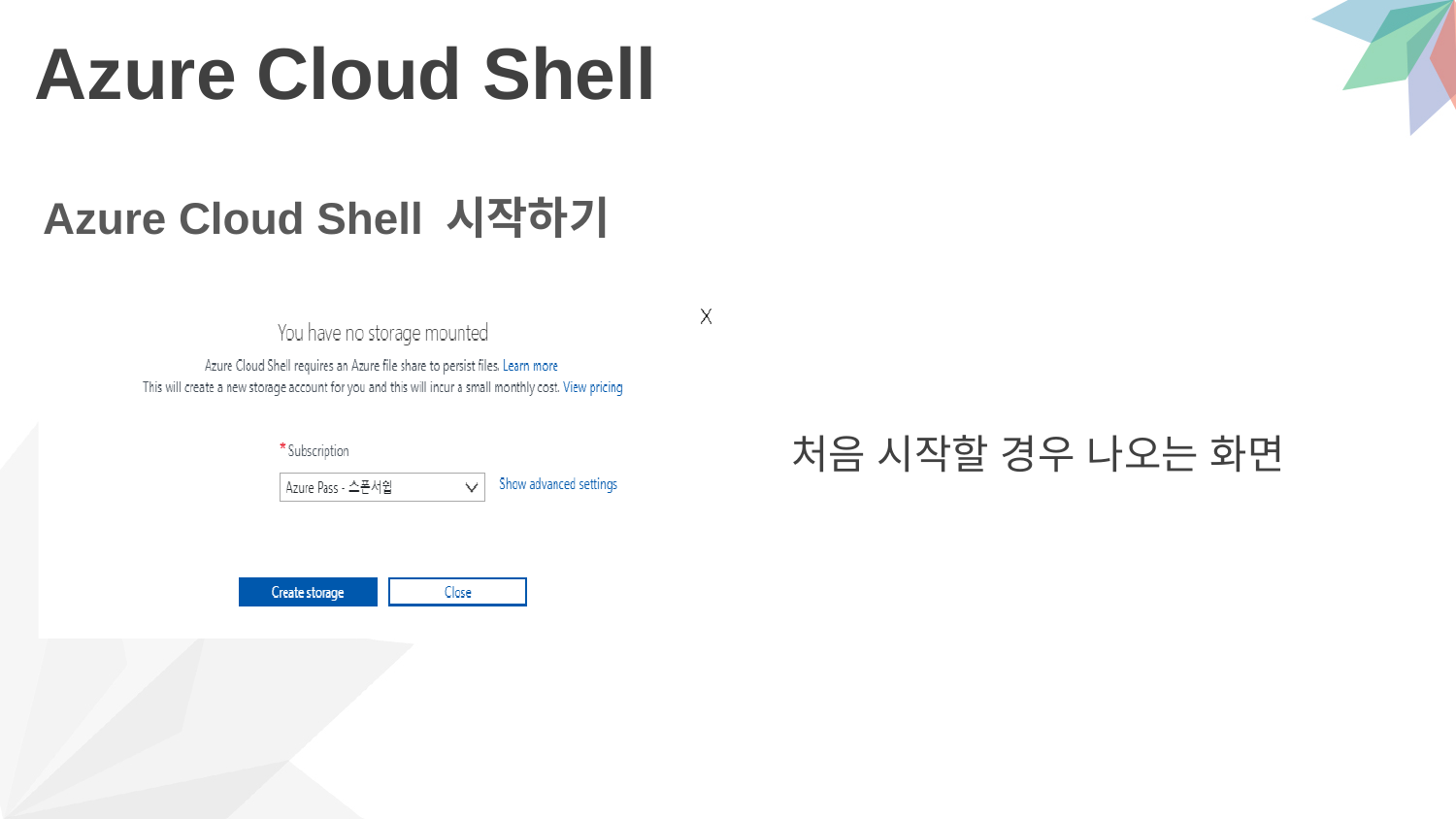

# Azure Cloud Shell
Azure Cloud Shell 시작하기
처음 시작할 경우 나오는 화면